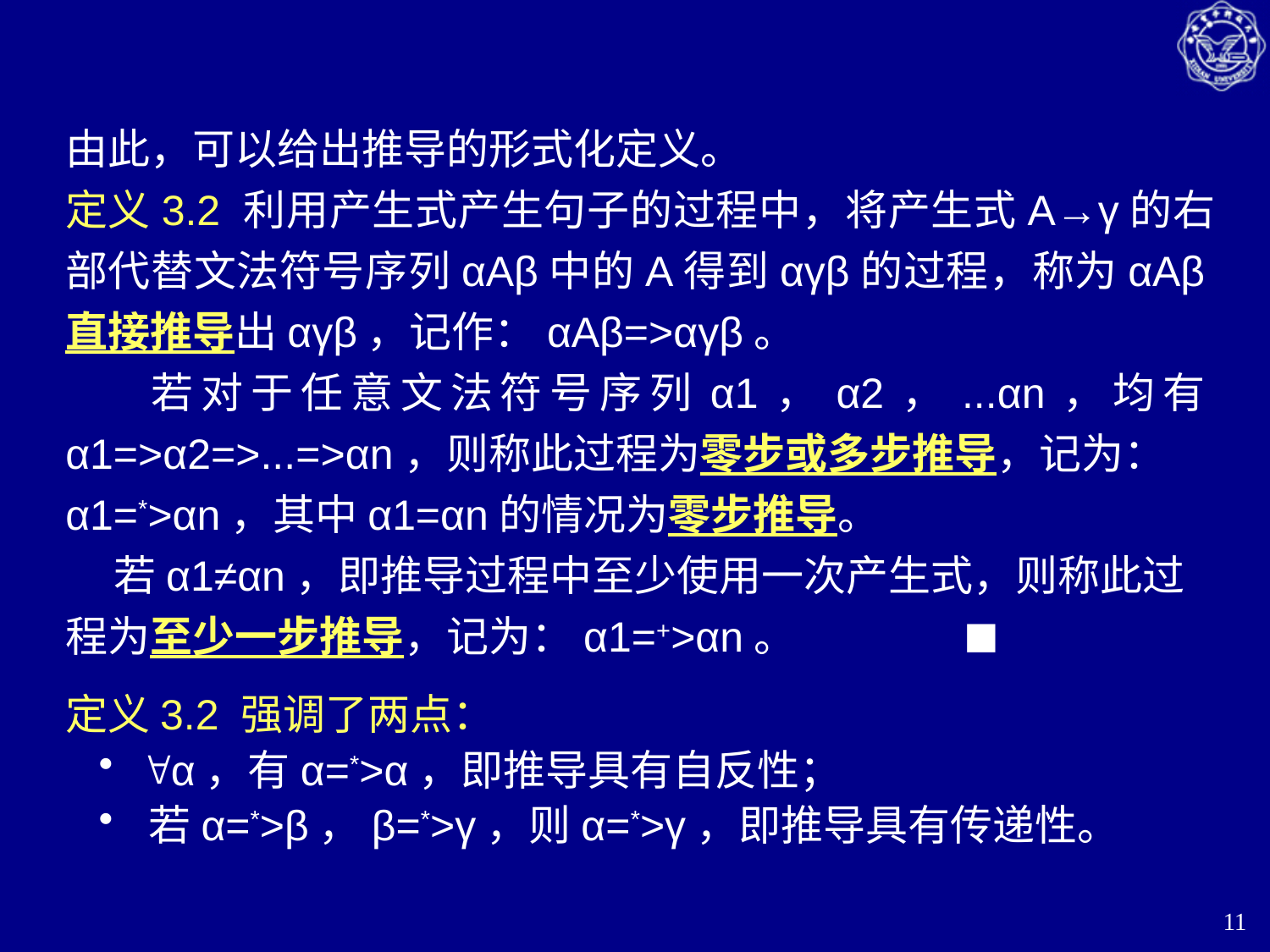

由此，可以给出推导的形式化定义。
定义3.2 利用产生式产生句子的过程中，将产生式A→γ的右部代替文法符号序列αAβ中的A得到αγβ的过程，称为αAβ直接推导出αγβ，记作：αAβ=>αγβ。
    若对于任意文法符号序列α1，α2，...αn，均有α1=>α2=>...=>αn，则称此过程为零步或多步推导，记为：
α1=*>αn，其中α1=αn的情况为零步推导。
    若α1≠αn，即推导过程中至少使用一次产生式，则称此过程为至少一步推导，记为：α1=+>αn。 		 ■
定义3.2 强调了两点：
 ∀α，有α=*>α，即推导具有自反性；
 若α=*>β，β=*>γ，则α=*>γ，即推导具有传递性。
11